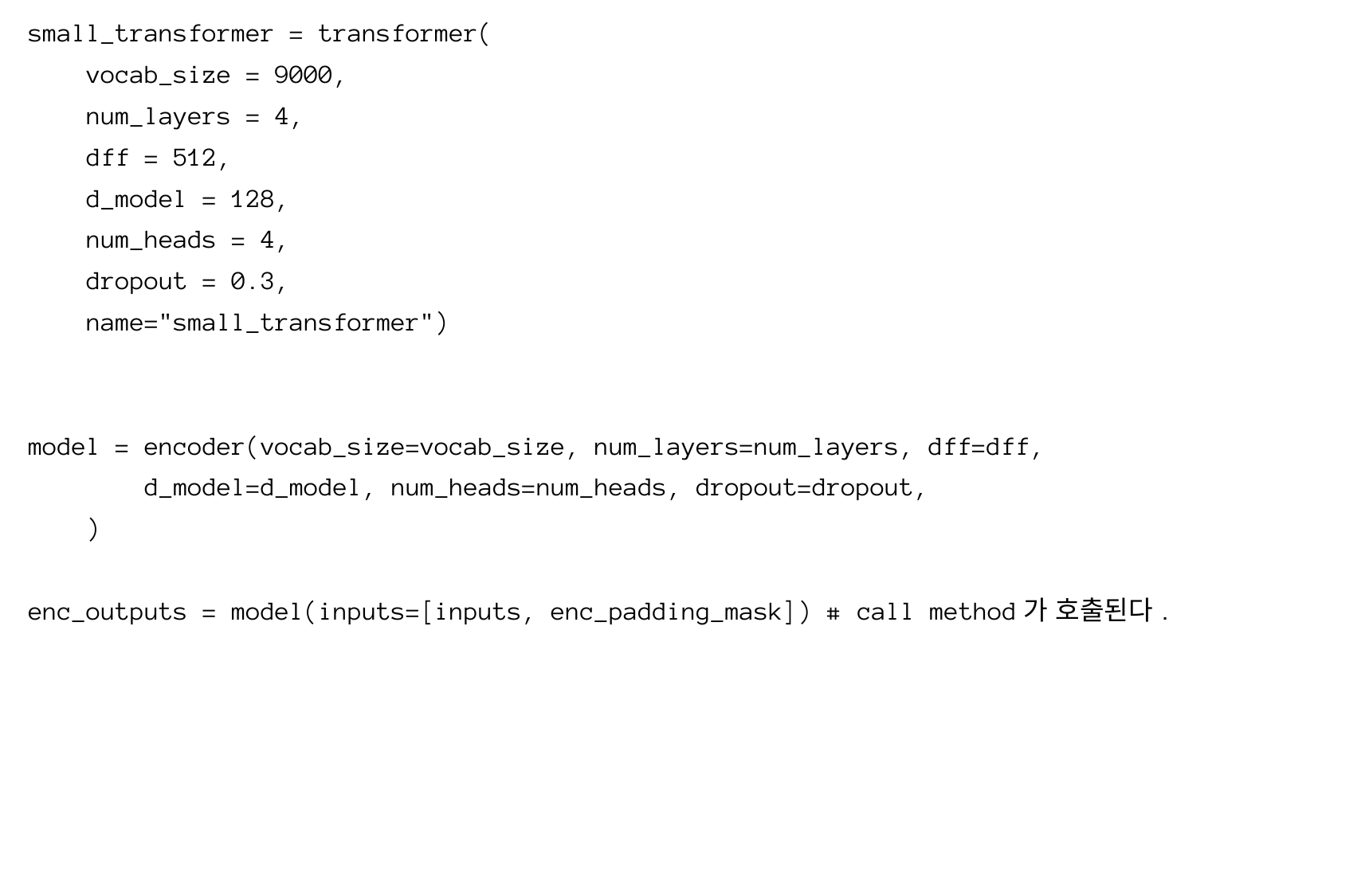

small_transformer = transformer(
    vocab_size = 9000,
    num_layers = 4,
    dff = 512,
    d_model = 128,
    num_heads = 4,
    dropout = 0.3,
    name="small_transformer")

model = encoder(vocab_size=vocab_size, num_layers=num_layers, dff=dff,
        d_model=d_model, num_heads=num_heads, dropout=dropout,
    )

enc_outputs = model(inputs=[inputs, enc_padding_mask]) # call method가 호출된다.